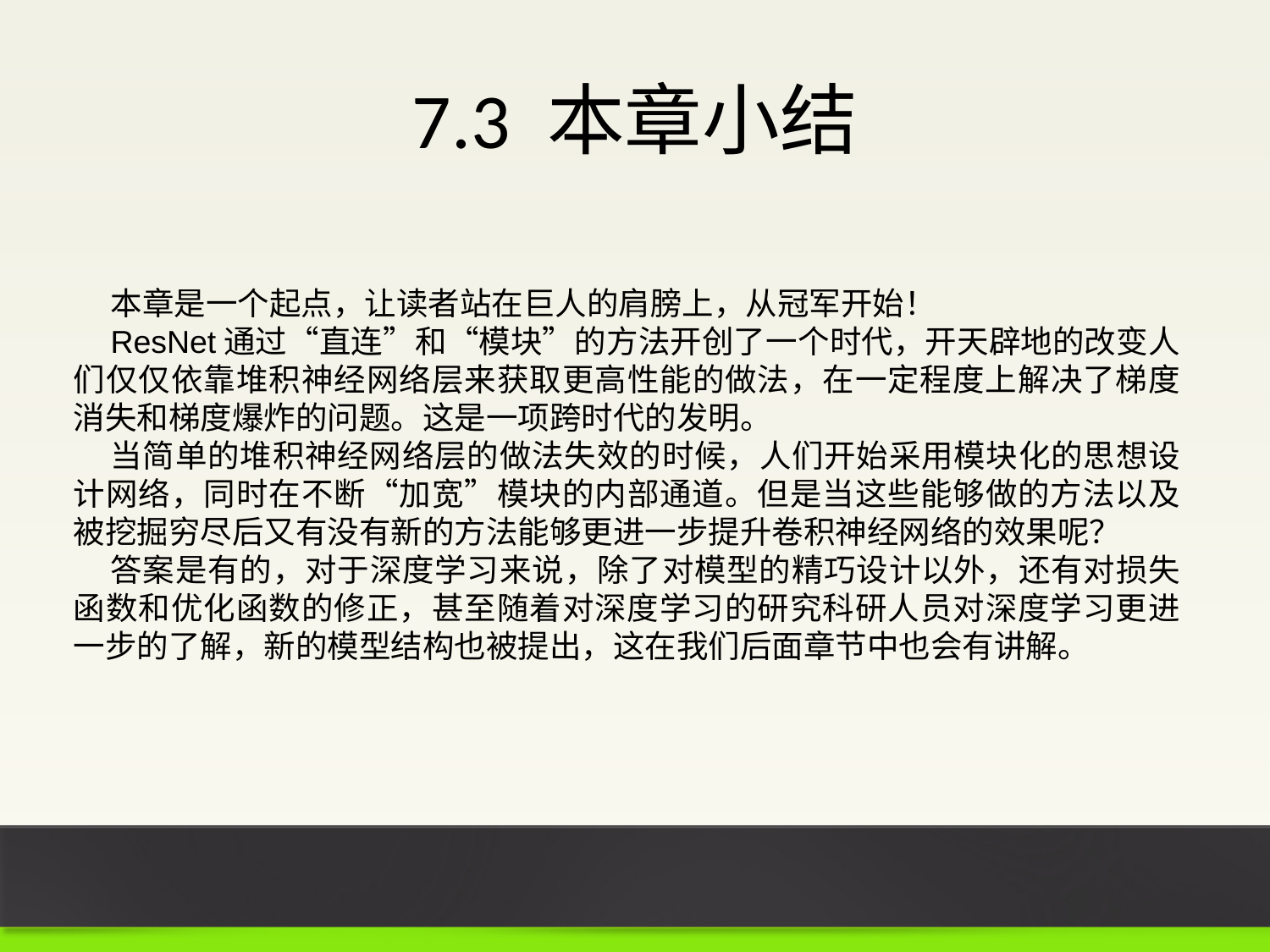

# 7.3 本章小结
本章是一个起点，让读者站在巨人的肩膀上，从冠军开始！
ResNet通过“直连”和“模块”的方法开创了一个时代，开天辟地的改变人们仅仅依靠堆积神经网络层来获取更高性能的做法，在一定程度上解决了梯度消失和梯度爆炸的问题。这是一项跨时代的发明。
当简单的堆积神经网络层的做法失效的时候，人们开始采用模块化的思想设计网络，同时在不断“加宽”模块的内部通道。但是当这些能够做的方法以及被挖掘穷尽后又有没有新的方法能够更进一步提升卷积神经网络的效果呢？
答案是有的，对于深度学习来说，除了对模型的精巧设计以外，还有对损失函数和优化函数的修正，甚至随着对深度学习的研究科研人员对深度学习更进一步的了解，新的模型结构也被提出，这在我们后面章节中也会有讲解。